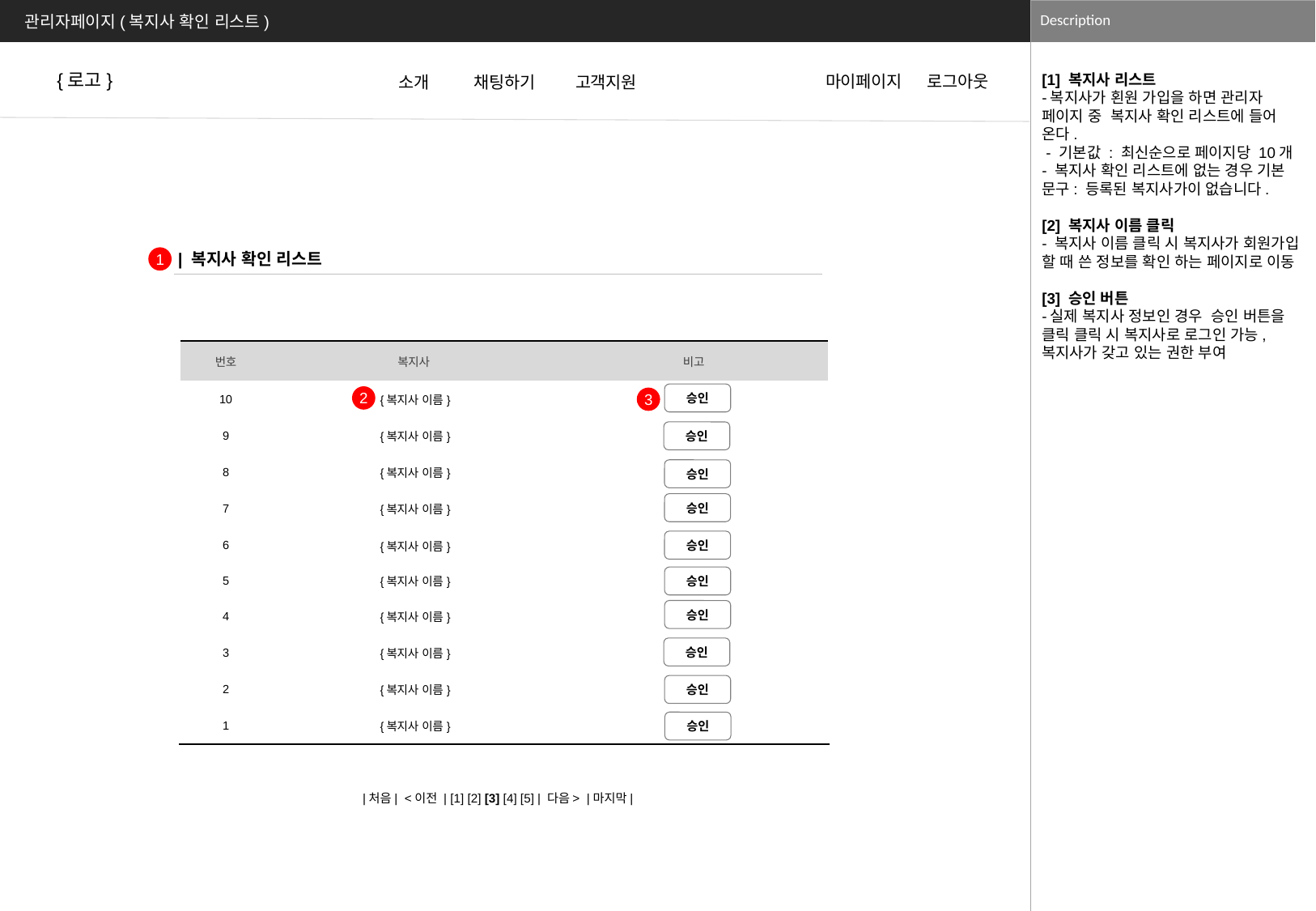

관리자페이지(복지사 확인 리스트)
#

[1] 복지사 리스트
-복지사가 횐원 가입을 하면 관리자 페이지 중  복지사 확인 리스트에 들어 온다.
 - 기본값 : 최신순으로 페이지당 10개
- 복지사 확인 리스트에 없는 경우 기본 문구: 등록된 복지사가이 없습니다.

[2] 복지사 이름 클릭
- 복지사 이름 클릭 시 복지사가 회원가입 할 때 쓴 정보를 확인 하는 페이지로 이동

[3] 승인 버튼
-실제 복지사 정보인 경우  승인 버튼을 클릭 클릭 시 복지사로 로그인 가능, 복지사가 갖고 있는 권한 부여

{로고}
마이페이지
로그아웃
소개
채팅하기
고객지원
| 복지사 확인 리스트
1
| 번호 | 복지사 | 비고 |
| --- | --- | --- |
| 10 | {복지사 이름} |  |
| 9 | {복지사 이름} |  |
| 8 | {복지사 이름} |  |
| 7 | {복지사 이름} |  |
| 6 | {복지사 이름} |  |
| 5 | {복지사 이름} |  |
| 4 | {복지사 이름} |  |
| 3 | {복지사 이름} |  |
| 2 | {복지사 이름} |  |
| 1 | {복지사 이름} |  |
승인
2
3
승인
승인
승인
승인
승인
승인
승인
승인
승인
|처음|  <이전 | [1] [2] [3] [4] [5] | 다음>  |마지막|